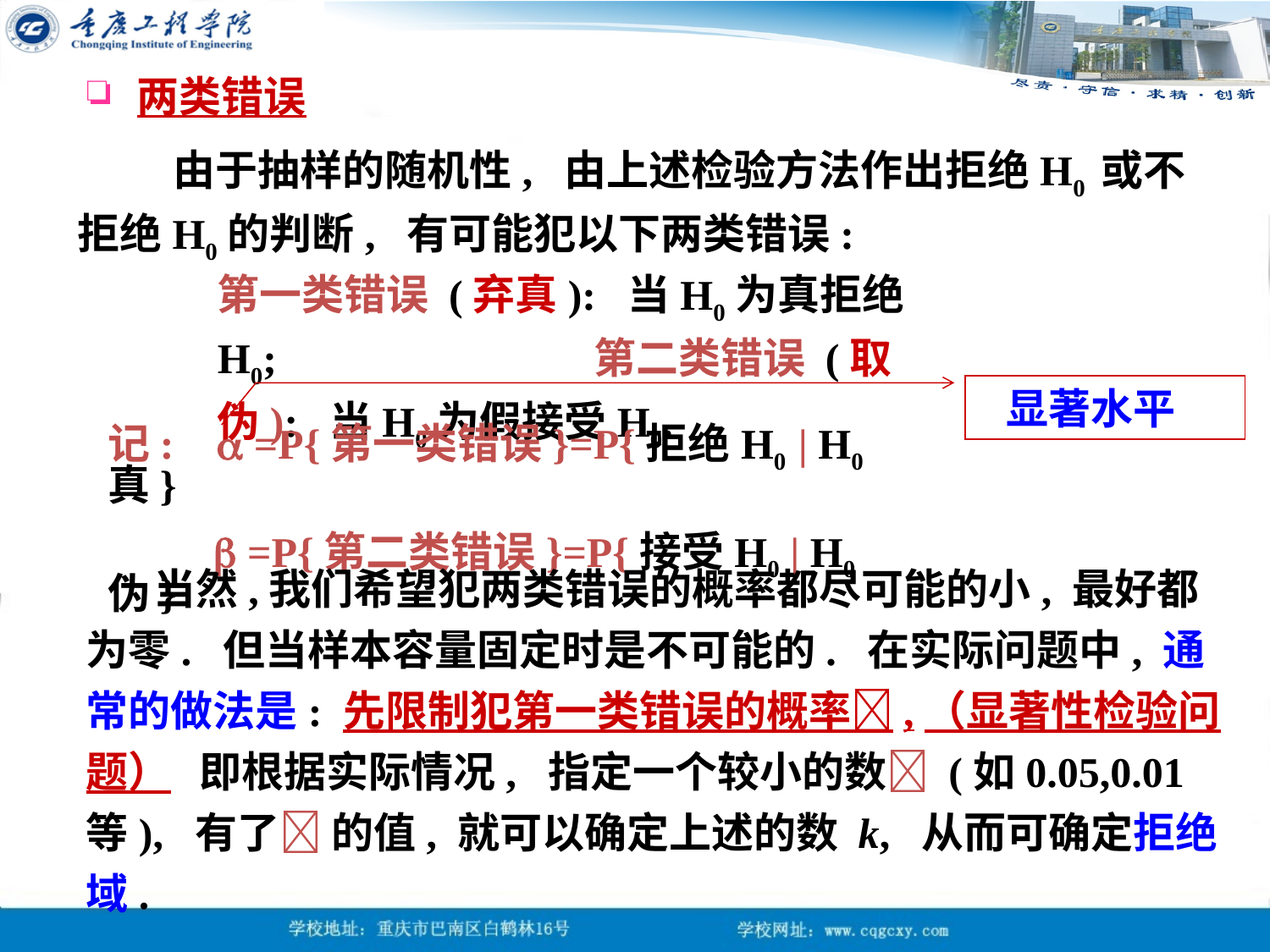

两类错误
         由于抽样的随机性,  由上述检验方法作出拒绝H0 或不拒绝H0的判断,  有可能犯以下两类错误:
第一类错误 (弃真):  当H0为真拒绝H0;                             第二类错误 (取伪):  当H0为假接受H0.
  显著水平
记:    α =P{第一类错误}=P{拒绝H0  | H0真}
          β =P{第二类错误}=P{接受H0 | H0伪}
      当然,我们希望犯两类错误的概率都尽可能的小, 最好都为零.  但当样本容量固定时是不可能的.  在实际问题中, 通常的做法是: 先限制犯第一类错误的概率α,（显著性检验问题）   即根据实际情况,  指定一个较小的数α (如0.05,0.01等),  有了α 的值, 就可以确定上述的数 k,  从而可确定拒绝域.